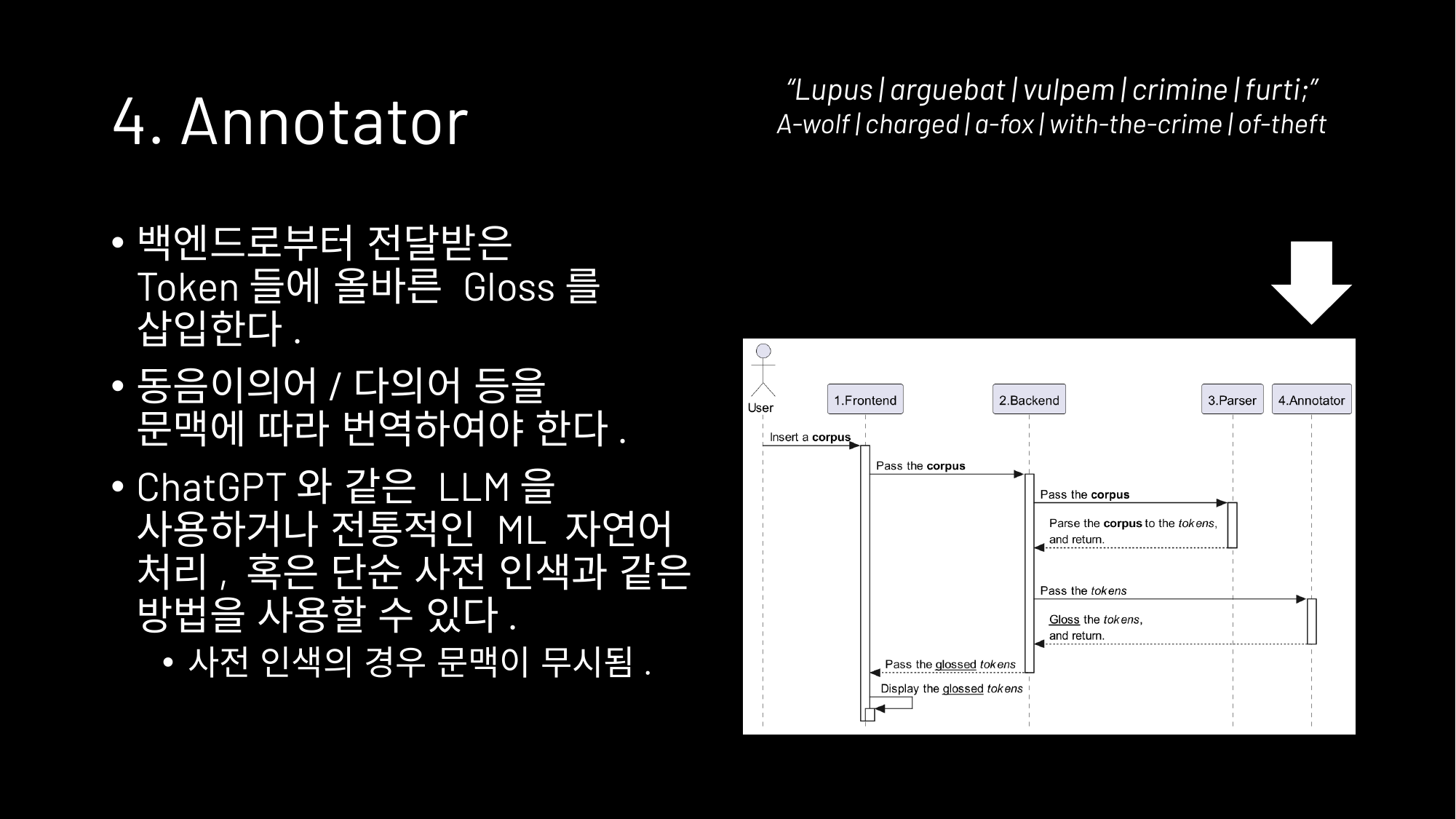

# 4. Annotator
“Lupus | arguebat | vulpem | crimine | furti;”
A-wolf | charged | a-fox | with-the-crime | of-theft
백엔드로부터 전달받은
Token들에 올바른 Gloss를
삽입한다.
동음이의어/다의어 등을
문맥에 따라 번역하여야 한다.
ChatGPT와 같은 LLM을 사용하거나 전통적인 ML 자연어 처리, 혹은 단순 사전 인색과 같은
방법을 사용할 수 있다.
사전 인색의 경우 문맥이 무시됨.